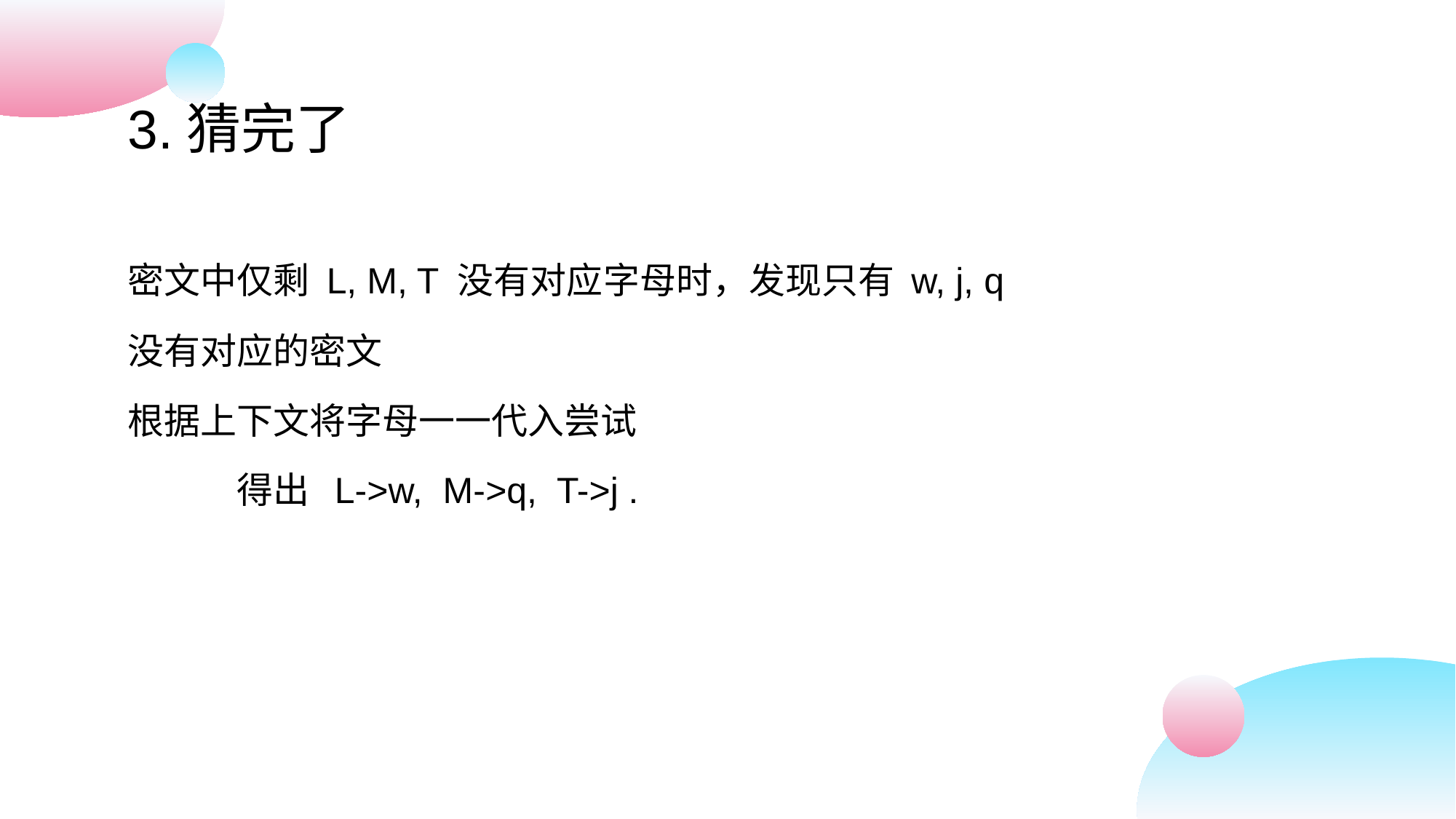

3.猜完了
密文中仅剩 L, M, T 没有对应字母时，发现只有 w, j, q 没有对应的密文
根据上下文将字母一一代入尝试
	得出  L->w,  M->q,  T->j .